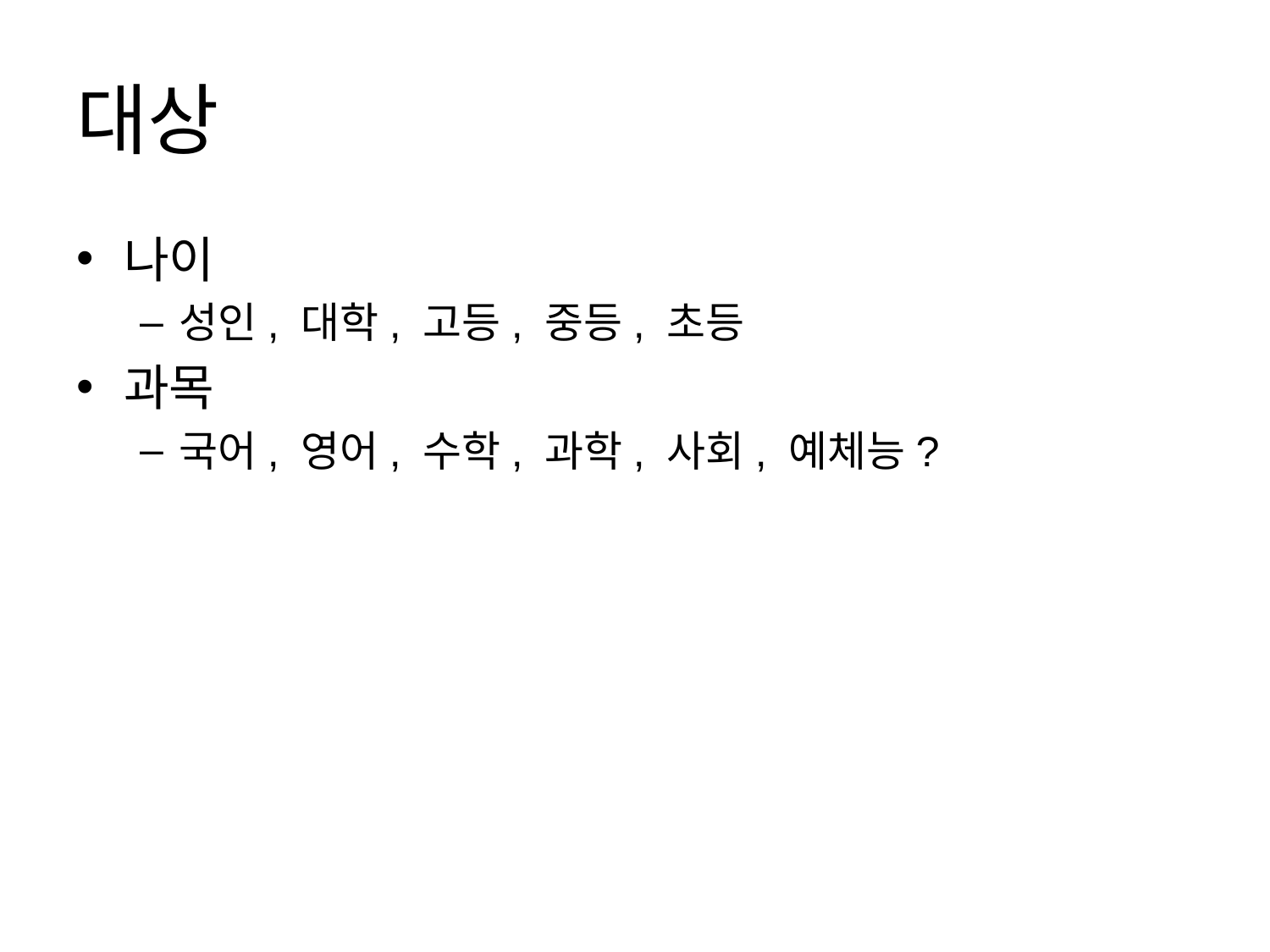

# 대상
나이
성인, 대학, 고등, 중등, 초등
과목
국어, 영어, 수학, 과학, 사회, 예체능?